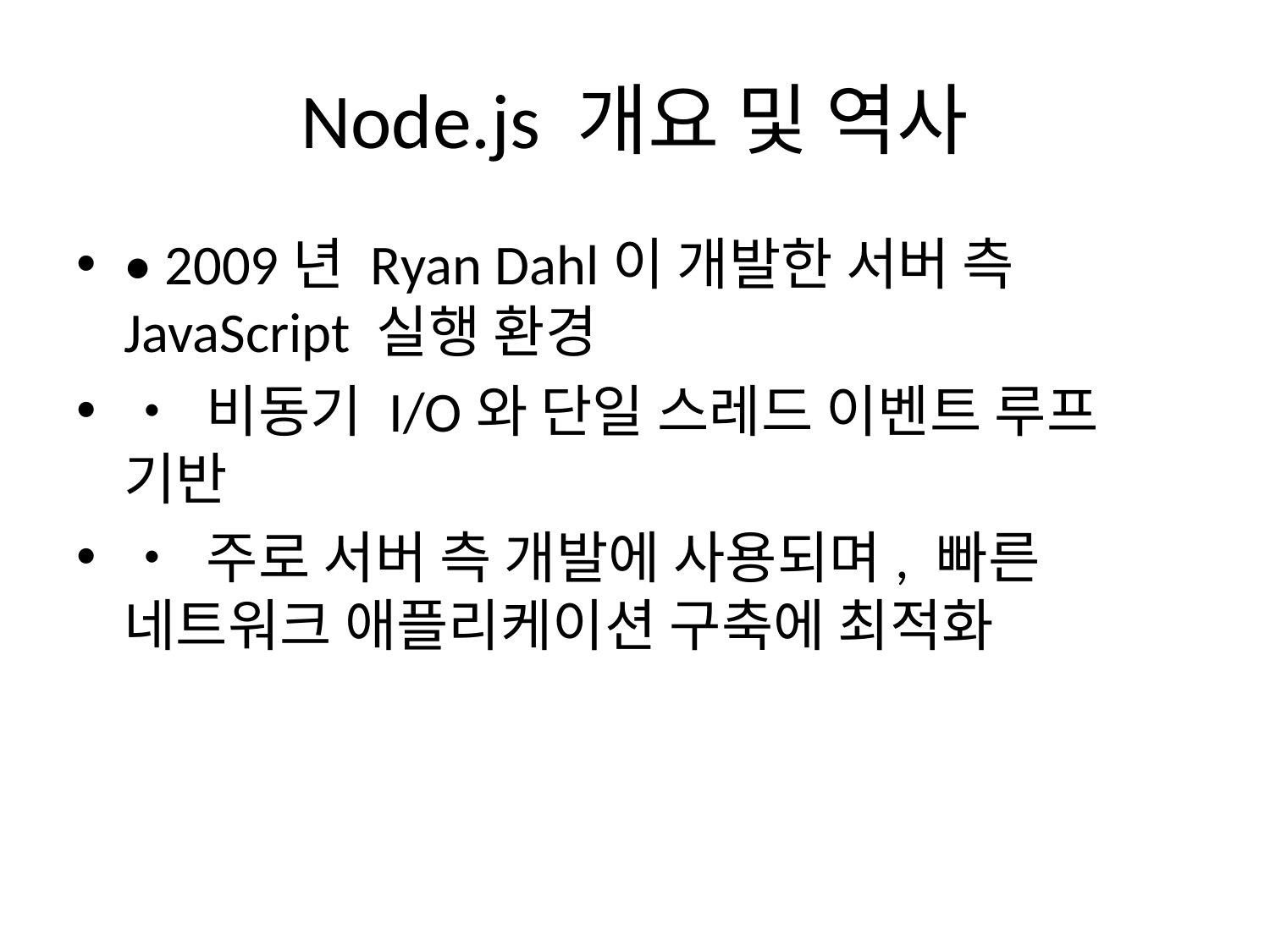

# Node.js 개요 및 역사
• 2009년 Ryan Dahl이 개발한 서버 측 JavaScript 실행 환경
• 비동기 I/O와 단일 스레드 이벤트 루프 기반
• 주로 서버 측 개발에 사용되며, 빠른 네트워크 애플리케이션 구축에 최적화